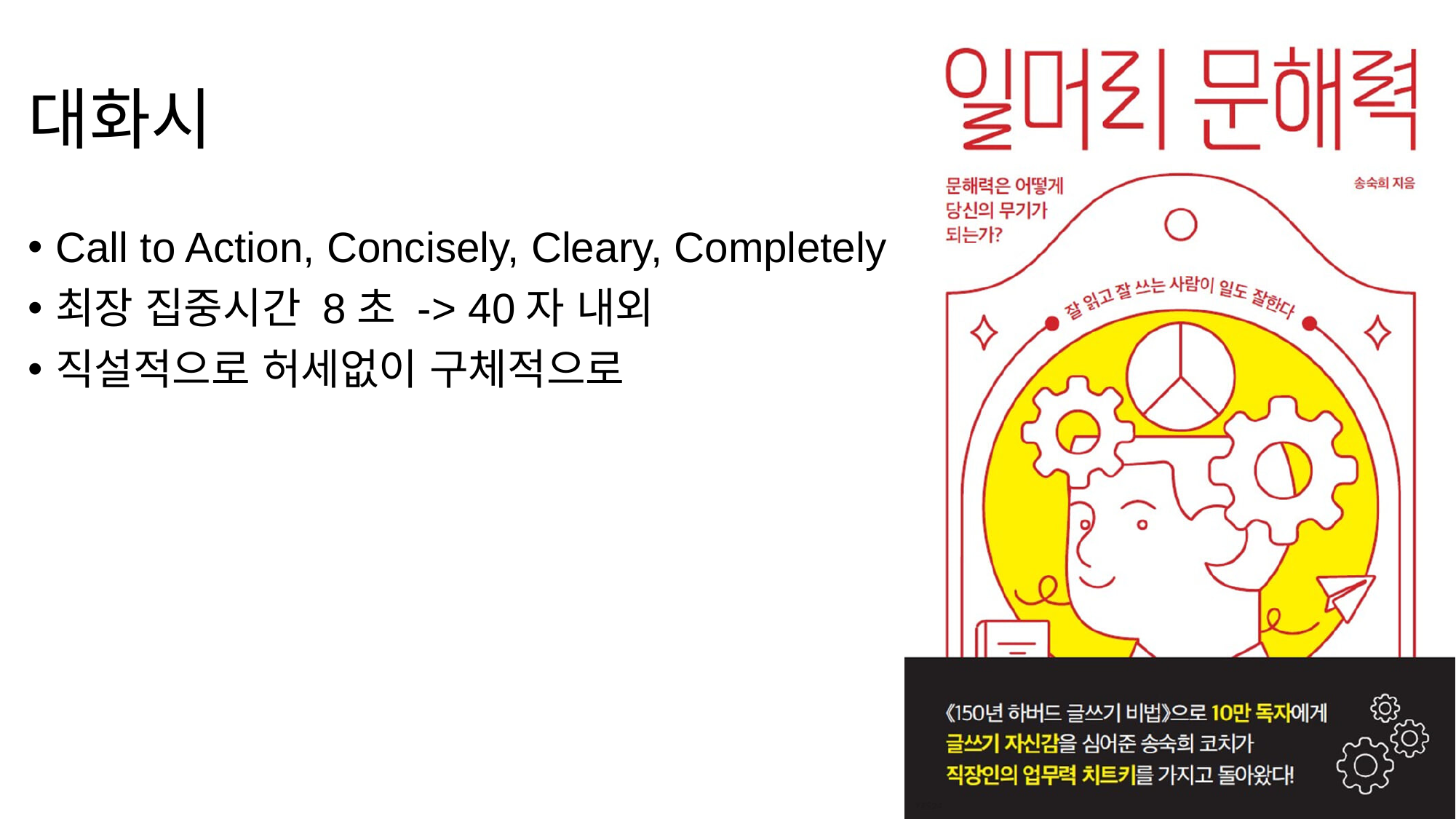

# 대화시
Call to Action, Concisely, Cleary, Completely
최장 집중시간 8초 -> 40자 내외
직설적으로 허세없이 구체적으로